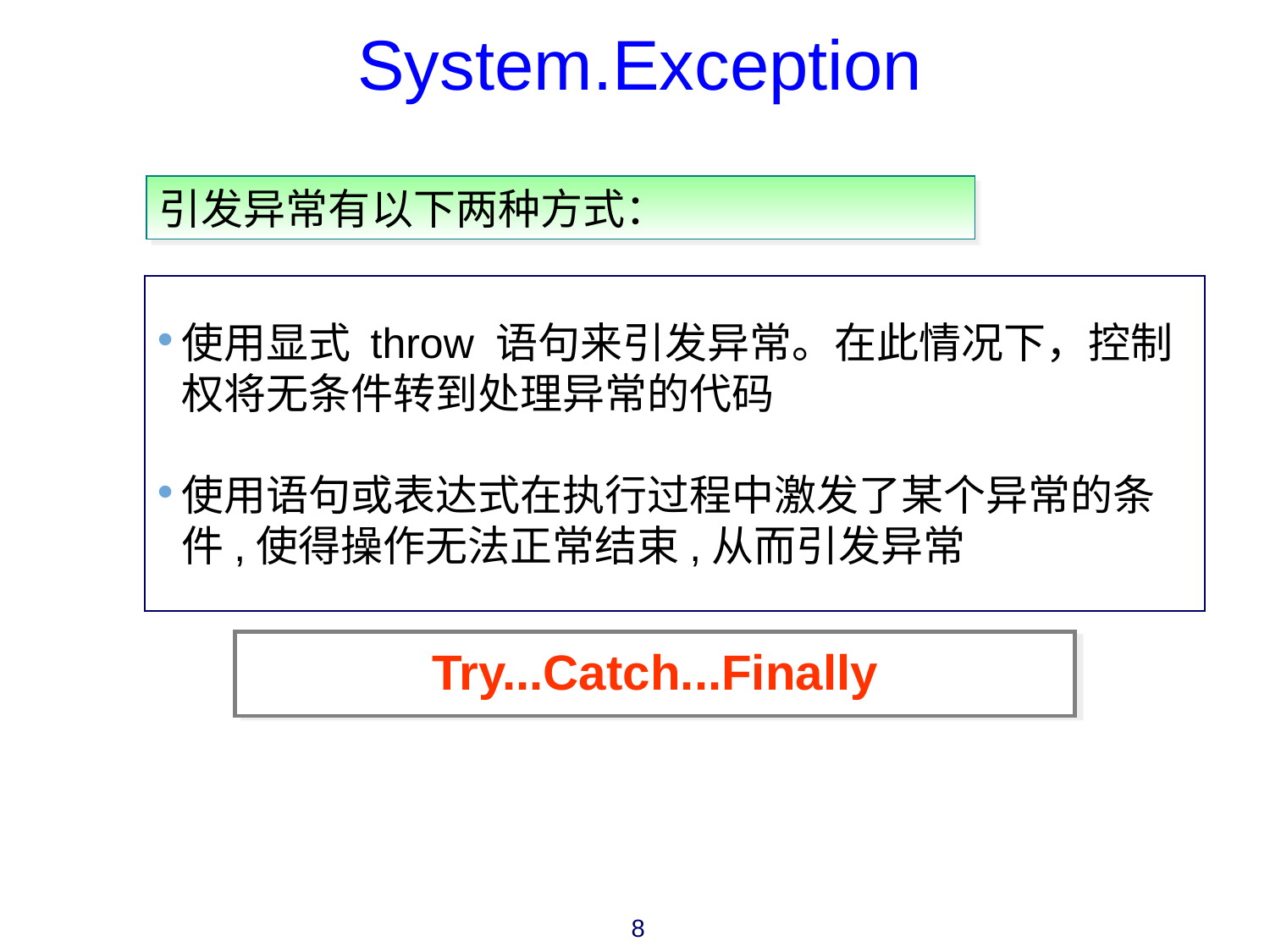

# System.Exception
引发异常有以下两种方式：
使用显式 throw 语句来引发异常。在此情况下，控制权将无条件转到处理异常的代码

使用语句或表达式在执行过程中激发了某个异常的条件,使得操作无法正常结束,从而引发异常
Try...Catch...Finally
8